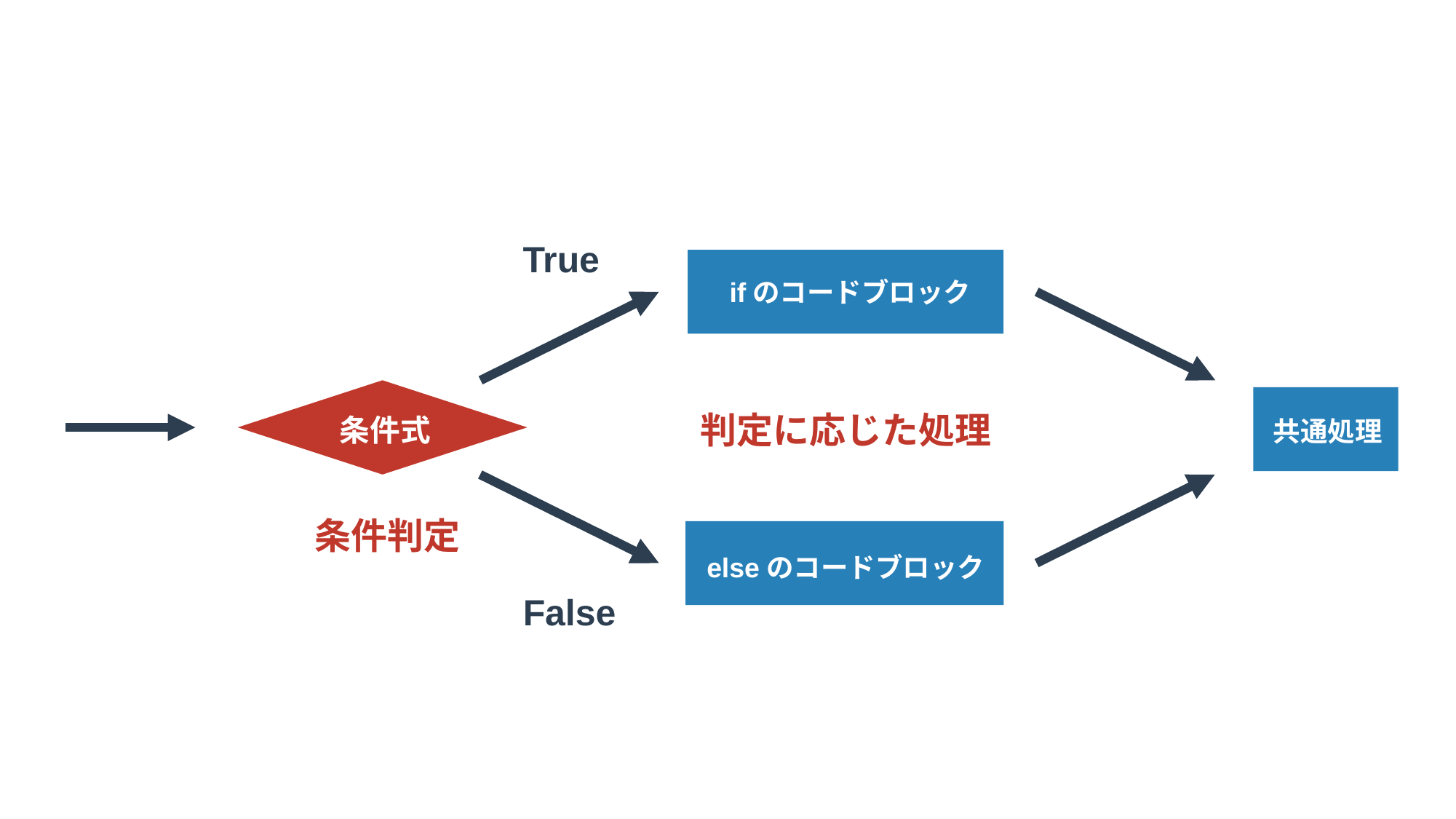

True

ifのコードブロック

判定に応じた処理
条件式
共通処理
条件判定

elseのコードブロック
False